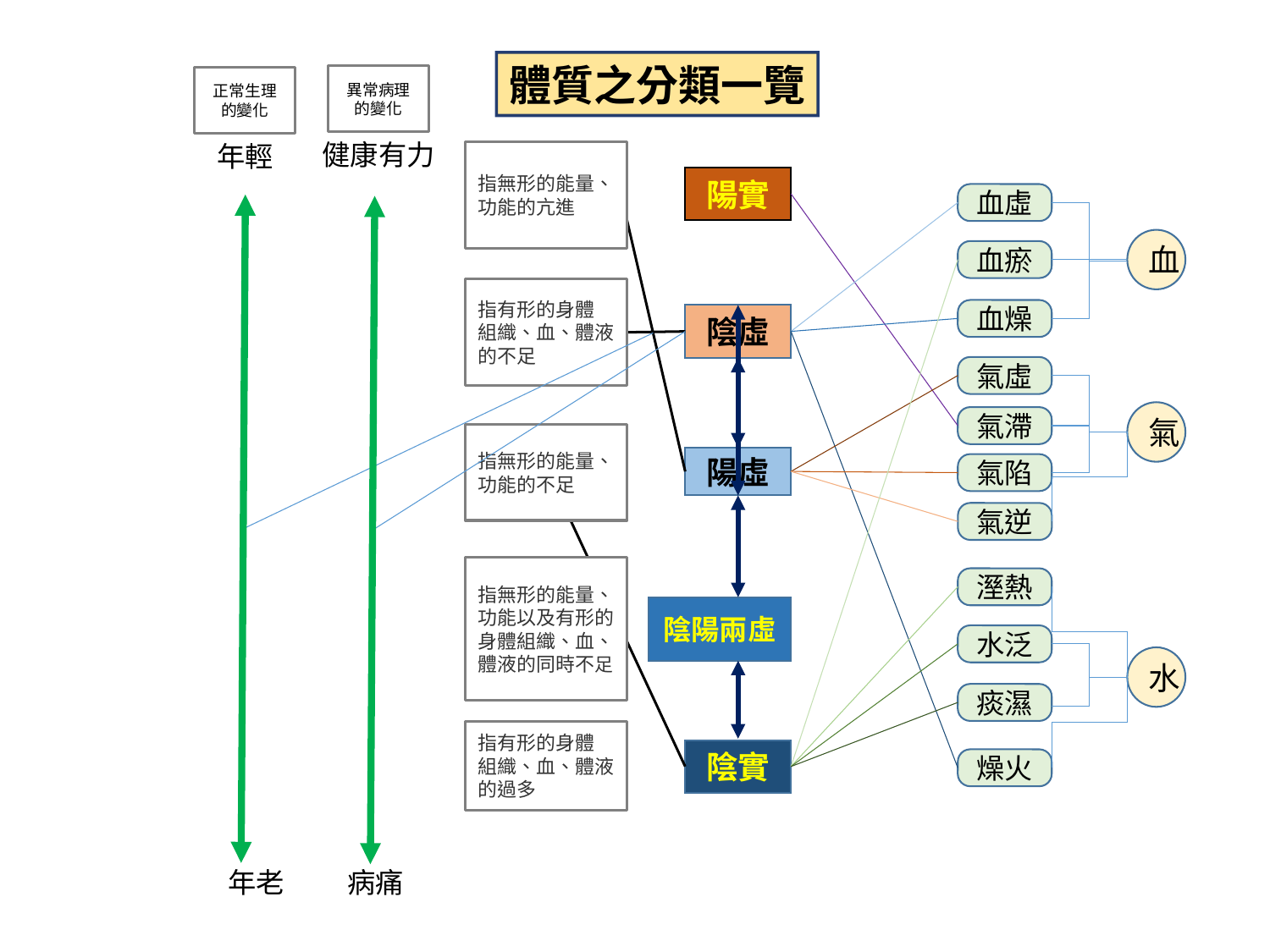

體質之分類一覽
異常病理
的變化
正常生理
的變化
健康有力
年輕
指無形的能量、
功能的亢進
陽實
血虛
血
血瘀
指有形的身體
組織、血、體液
的不足
血燥
陰虛
氣虛
氣
氣滯
指無形的能量、
功能的不足
陽虛
氣陷
氣逆
指無形的能量、
功能以及有形的
身體組織、血、
體液的同時不足
溼熱
陰陽兩虛
水泛
水
痰濕
指有形的身體
組織、血、體液
的過多
陰實
燥火
病痛
年老